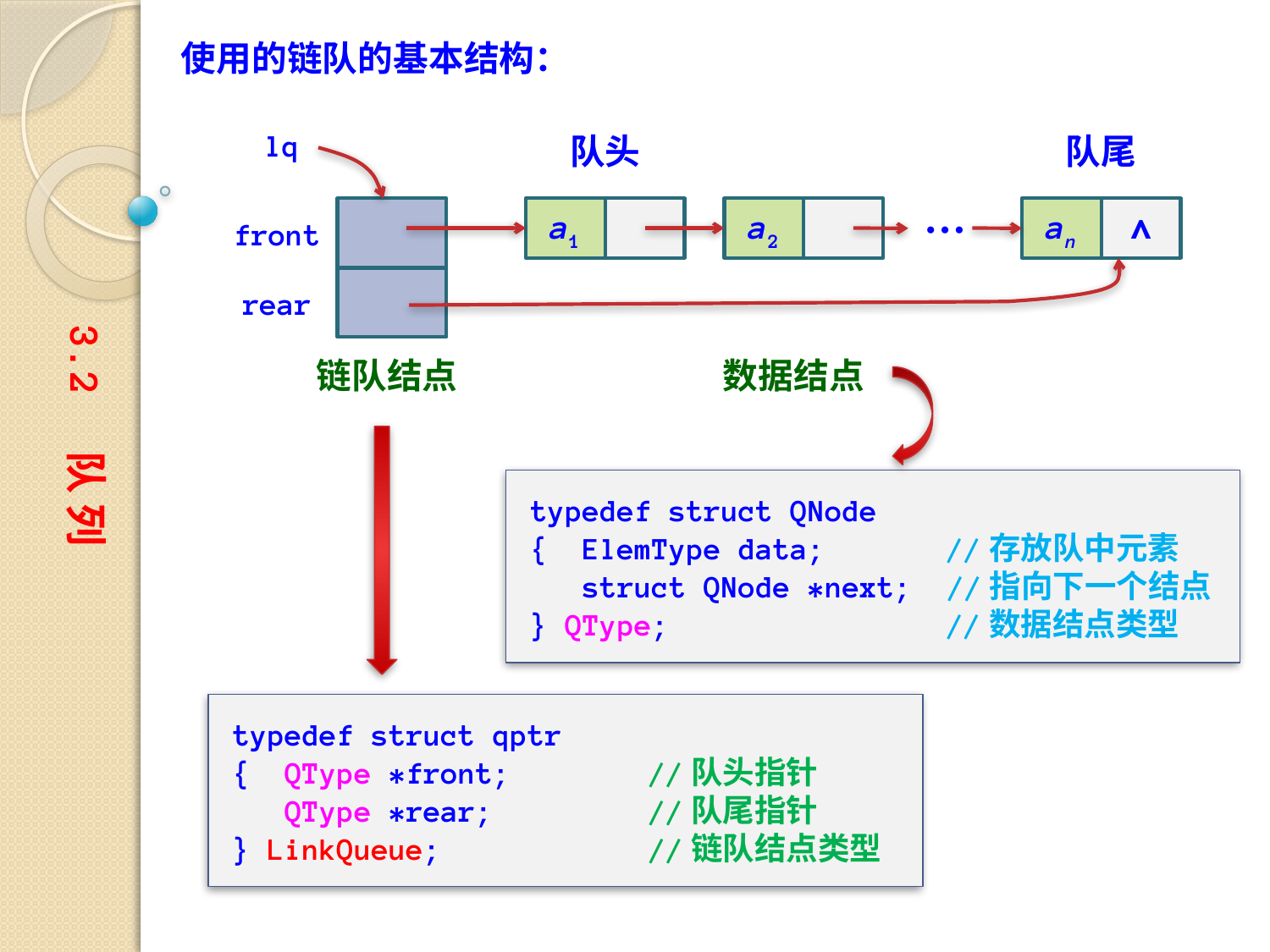

使用的链队的基本结构：
lq
队头
队尾

…

a1

a2

an
∧
front

rear
链队结点
数据结点
3.2  队 列

typedef struct QNode
{  ElemType data;	  //存放队中元素
   struct QNode *next;  //指向下一个结点
} QType;		  //数据结点类型

typedef struct qptr
{  QType *front;	  //队头指针
   QType *rear;	  //队尾指针
} LinkQueue;		  //链队结点类型